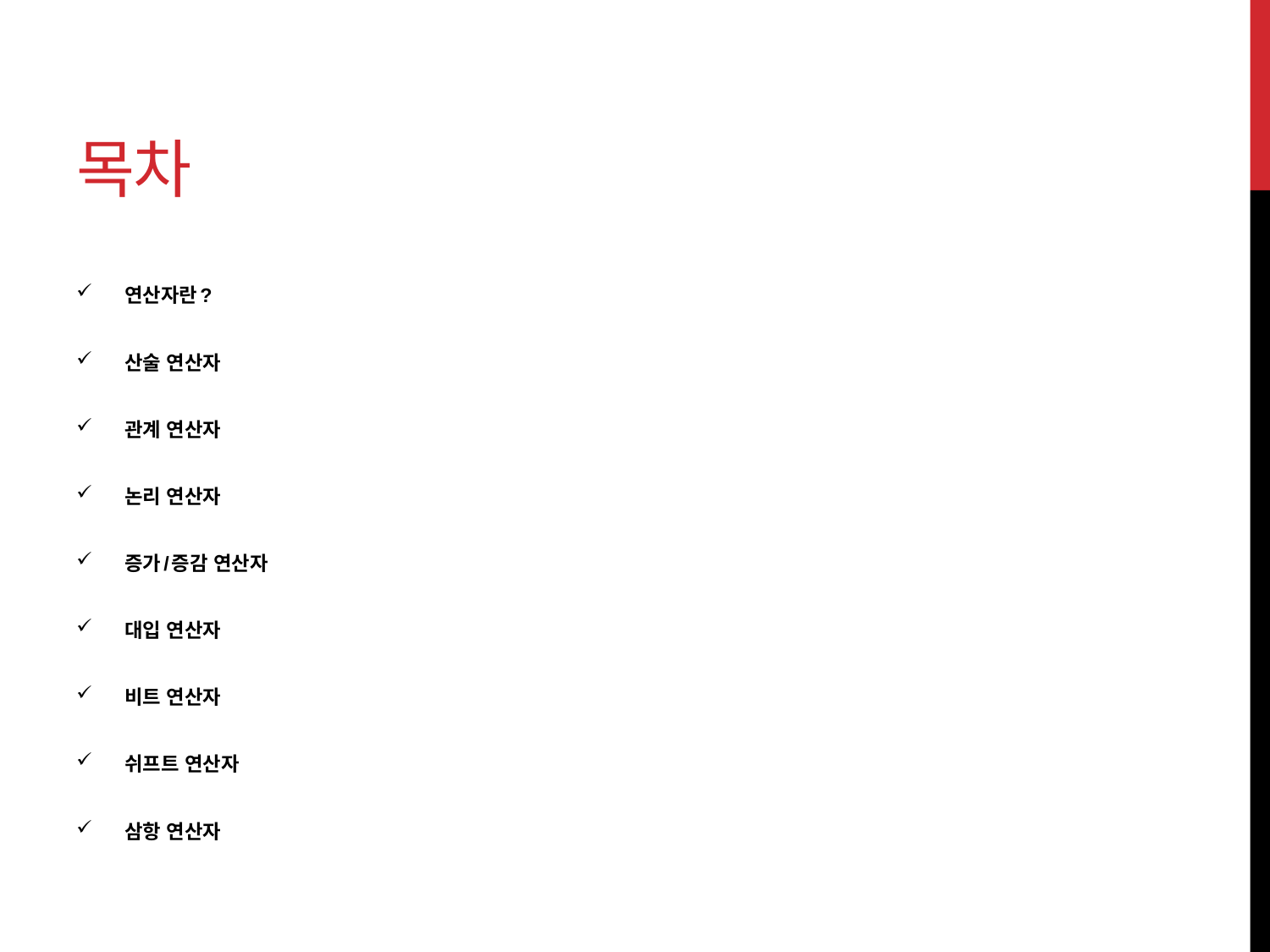

# 목차

연산자란?

산술 연산자

관계 연산자

논리 연산자

증가/증감 연산자

대입 연산자

비트 연산자

쉬프트 연산자

삼항 연산자